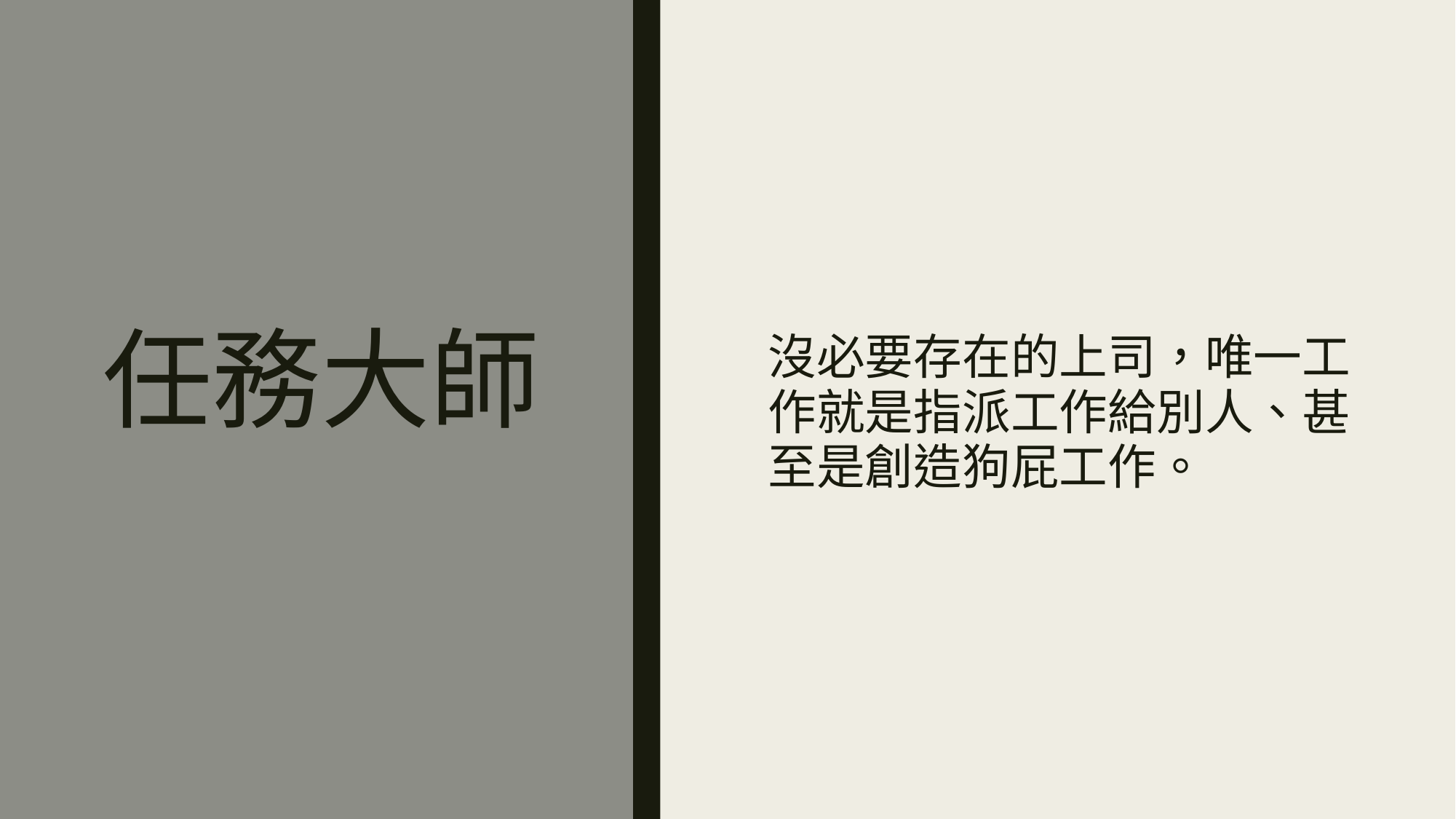

沒必要存在的上司，唯一工作就是指派工作給別人、甚至是創造狗屁工作。
# 任務大師